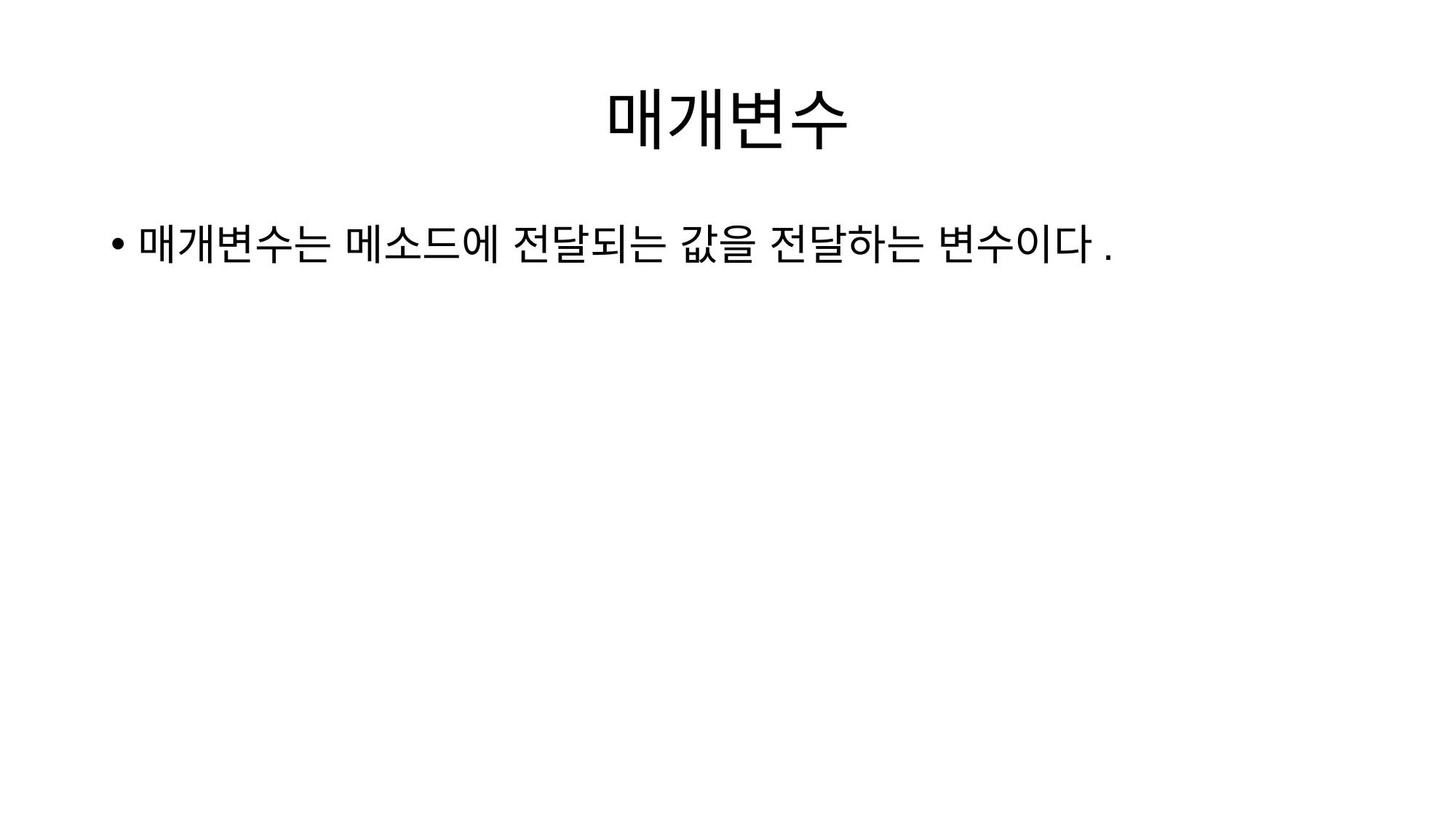

# 매개변수
매개변수는 메소드에 전달되는 값을 전달하는 변수이다.